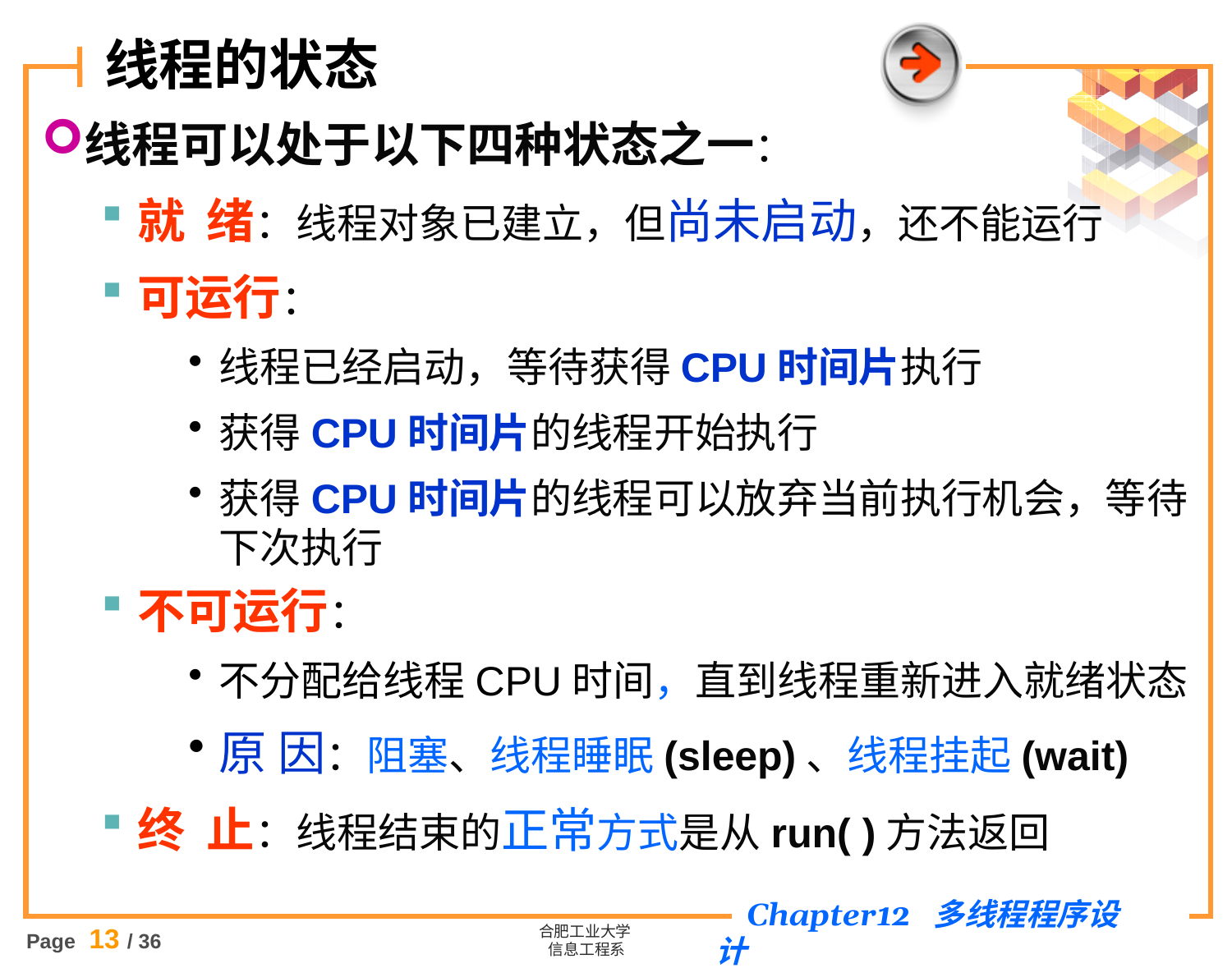

# 线程的状态
线程可以处于以下四种状态之一：
就  绪：线程对象已建立，但尚未启动，还不能运行
可运行：
线程已经启动，等待获得CPU时间片执行
获得CPU时间片的线程开始执行
获得CPU时间片的线程可以放弃当前执行机会，等待
下次执行
不可运行：
不分配给线程CPU时间，直到线程重新进入就绪状态
原 因：阻塞、线程睡眠(sleep)、线程挂起(wait)
终  止：线程结束的正常方式是从run( )方法返回